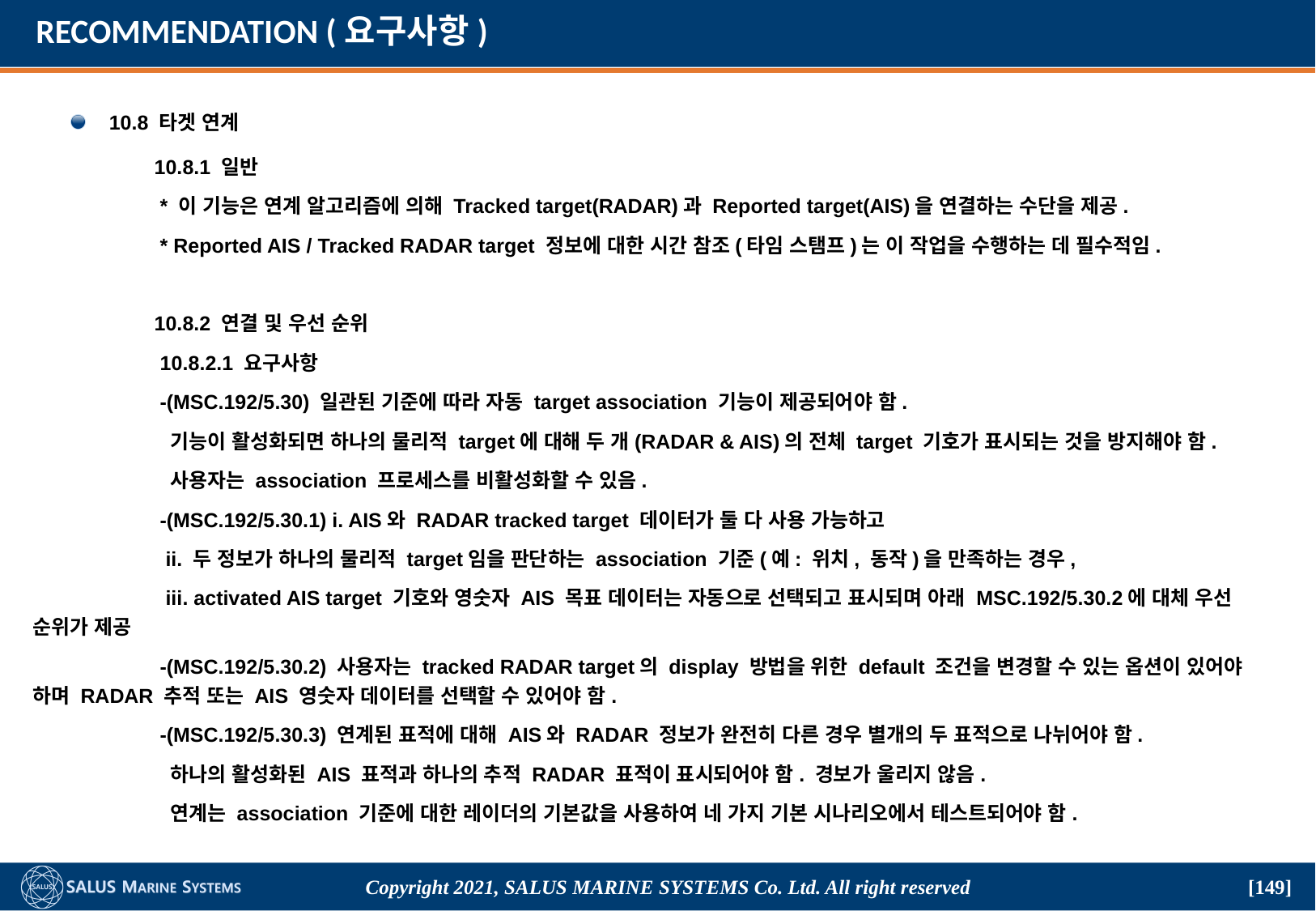

# RECOMMENDATION (요구사항)
10.8 타겟 연계
	10.8.1 일반
	 * 이 기능은 연계 알고리즘에 의해 Tracked target(RADAR)과 Reported target(AIS)을 연결하는 수단을 제공.
	 * Reported AIS / Tracked RADAR target 정보에 대한 시간 참조(타임 스탬프)는 이 작업을 수행하는 데 필수적임.

	10.8.2 연결 및 우선 순위
	 10.8.2.1 요구사항
	 -(MSC.192/5.30) 일관된 기준에 따라 자동 target association 기능이 제공되어야 함.
	  기능이 활성화되면 하나의 물리적 target에 대해 두 개(RADAR & AIS)의 전체 target 기호가 표시되는 것을 방지해야 함.
	  사용자는 association 프로세스를 비활성화할 수 있음.
	 -(MSC.192/5.30.1) i. AIS와 RADAR tracked target 데이터가 둘 다 사용 가능하고
	  ii. 두 정보가 하나의 물리적 target임을 판단하는 association 기준(예: 위치, 동작)을 만족하는 경우,
	  iii. activated AIS target 기호와 영숫자 AIS 목표 데이터는 자동으로 선택되고 표시되며 아래 MSC.192/5.30.2에 대체 우선 순위가 제공
	 -(MSC.192/5.30.2) 사용자는 tracked RADAR target의 display 방법을 위한 default 조건을 변경할 수 있는 옵션이 있어야 하며 RADAR 추적 또는 AIS 영숫자 데이터를 선택할 수 있어야 함.
	 -(MSC.192/5.30.3) 연계된 표적에 대해 AIS와 RADAR 정보가 완전히 다른 경우 별개의 두 표적으로 나뉘어야 함.
	  하나의 활성화된 AIS 표적과 하나의 추적 RADAR 표적이 표시되어야 함. 경보가 울리지 않음.
	  연계는 association 기준에 대한 레이더의 기본값을 사용하여 네 가지 기본 시나리오에서 테스트되어야 함.
Copyright 2021, SALUS Marine Systems Co. Ltd. All right reserved
[149]